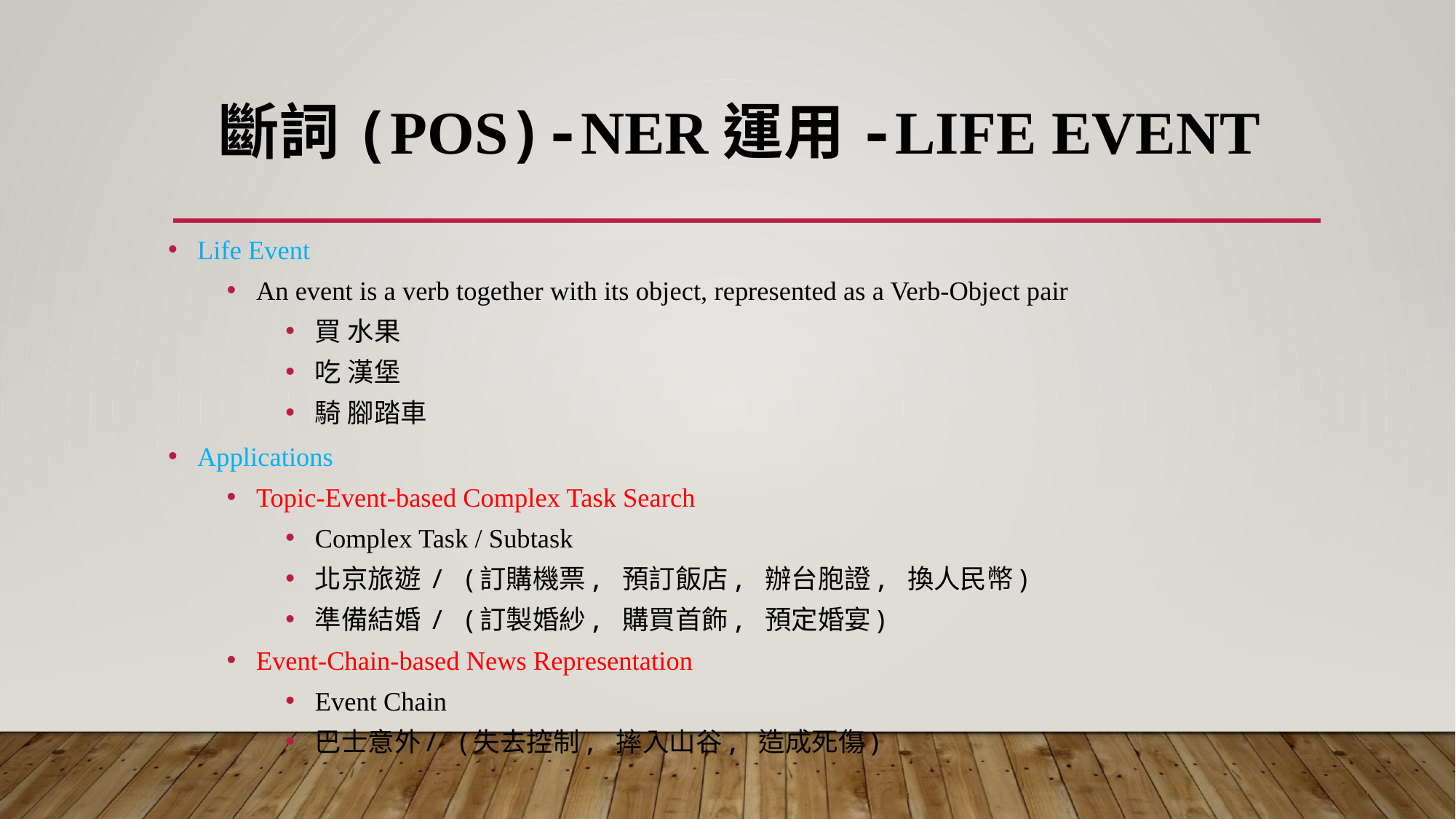

# 斷詞(POS)-NER運用-Life Event
Life Event
An event is a verb together with its object, represented as a Verb-Object pair
買 水果
吃 漢堡
騎 腳踏車
Applications
Topic-Event-based Complex Task Search
Complex Task / Subtask
北京旅遊 / (訂購機票, 預訂飯店, 辦台胞證, 換人民幣)
準備結婚 / (訂製婚紗, 購買首飾, 預定婚宴)
Event-Chain-based News Representation
Event Chain
巴士意外/ (失去控制, 摔入山谷, 造成死傷)